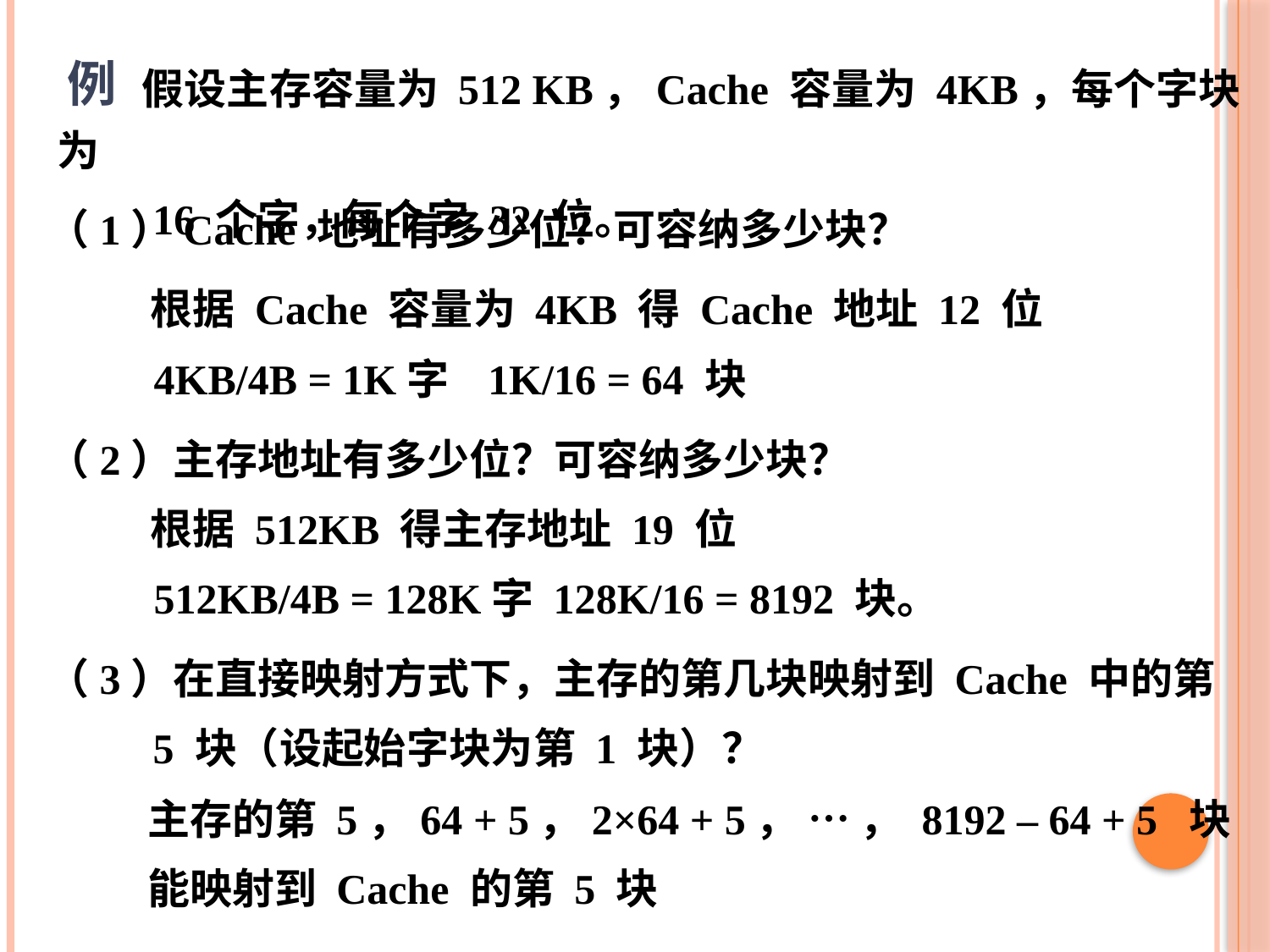

假设主存容量为 512 KB，Cache 容量为 4KB，每个字块为
         16 个字，每个字 32 位。
例
　　（1）Cache 地址有多少位？可容纳多少块？
　　（2）主存地址有多少位？可容纳多少块？
　　（3）在直接映射方式下，主存的第几块映射到 Cache 中的第
                  5 块（设起始字块为第 1 块）？
　　   根据 Cache 容量为 4KB 得 Cache 地址 12 位
           4KB/4B = 1K字   1K/16 = 64 块
　　   根据 512KB 得主存地址 19 位
           512KB/4B = 128K字 128K/16 = 8192 块。
           主存的第 5，64 + 5，2×64 + 5， … ， 8192 – 64 + 5  块
           能映射到 Cache 的第 5 块